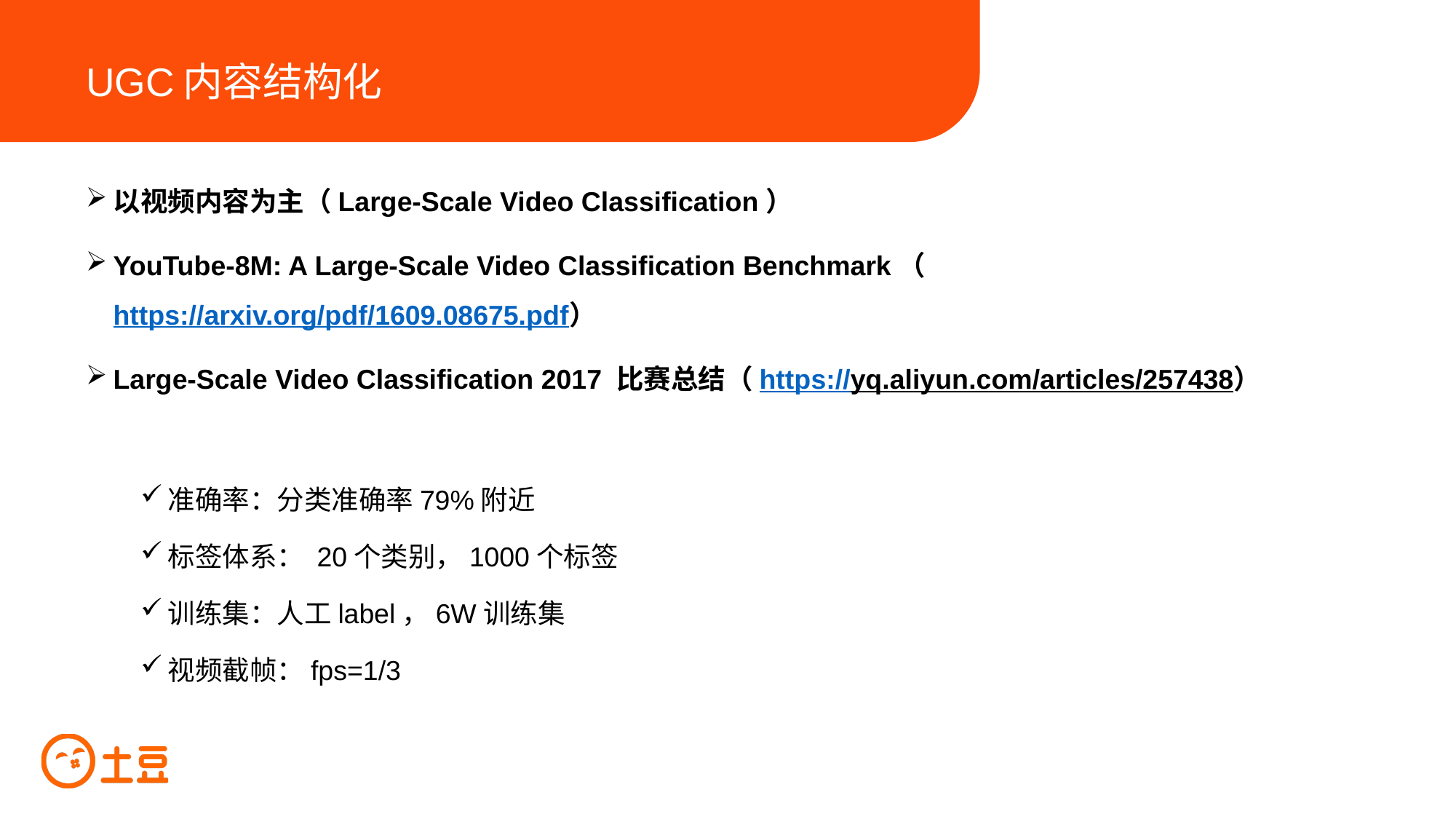

UGC内容结构化
以视频内容为主（Large-Scale Video Classification）
YouTube-8M: A Large-Scale Video Classification Benchmark（https://arxiv.org/pdf/1609.08675.pdf）
Large-Scale Video Classification 2017 比赛总结（https://yq.aliyun.com/articles/257438）

准确率：分类准确率79%附近
标签体系： 20个类别，1000个标签
训练集：人工label，6W训练集
视频截帧：fps=1/3